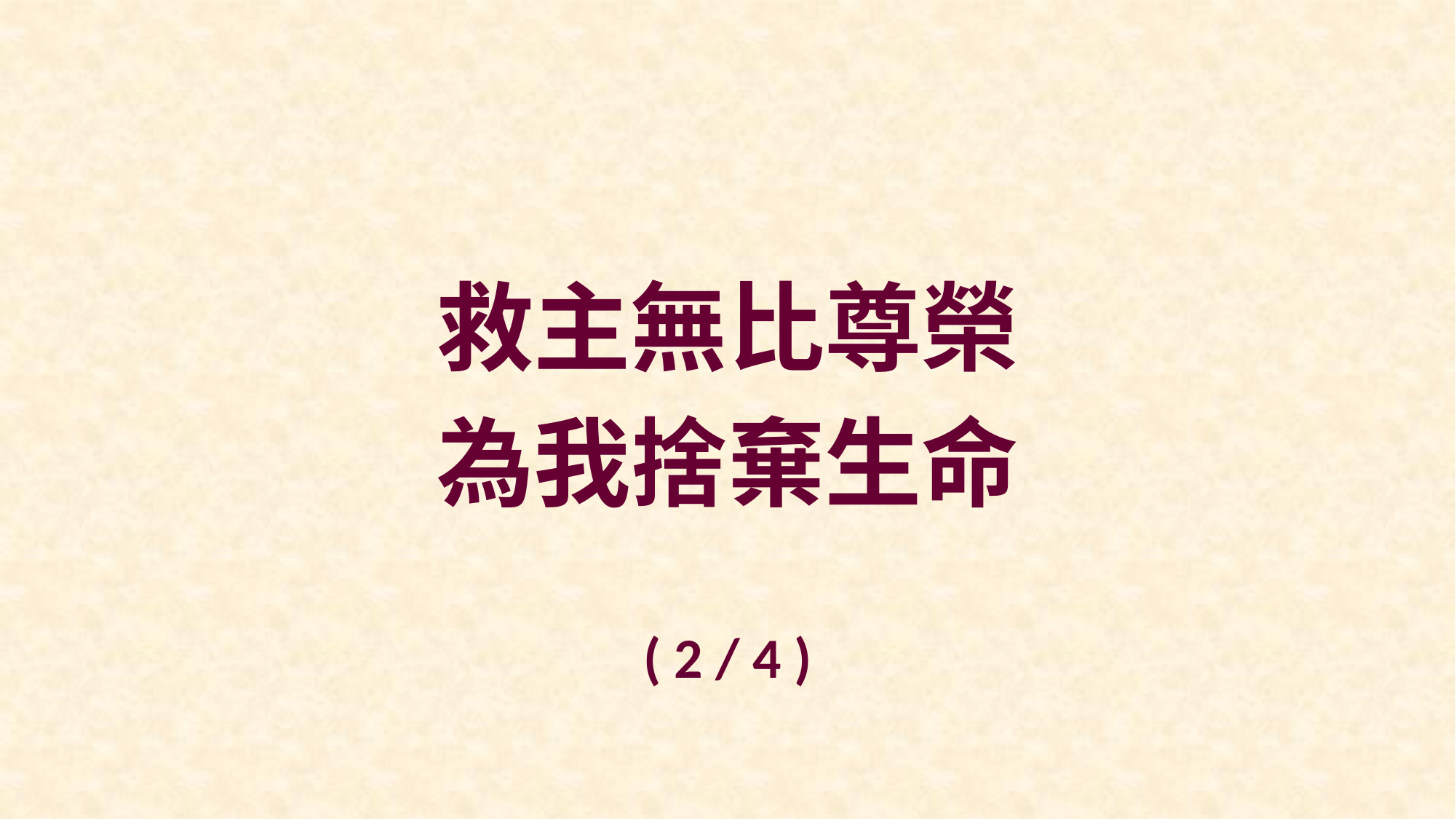

救主無比尊榮
為我捨棄生命
( 2 / 4 )